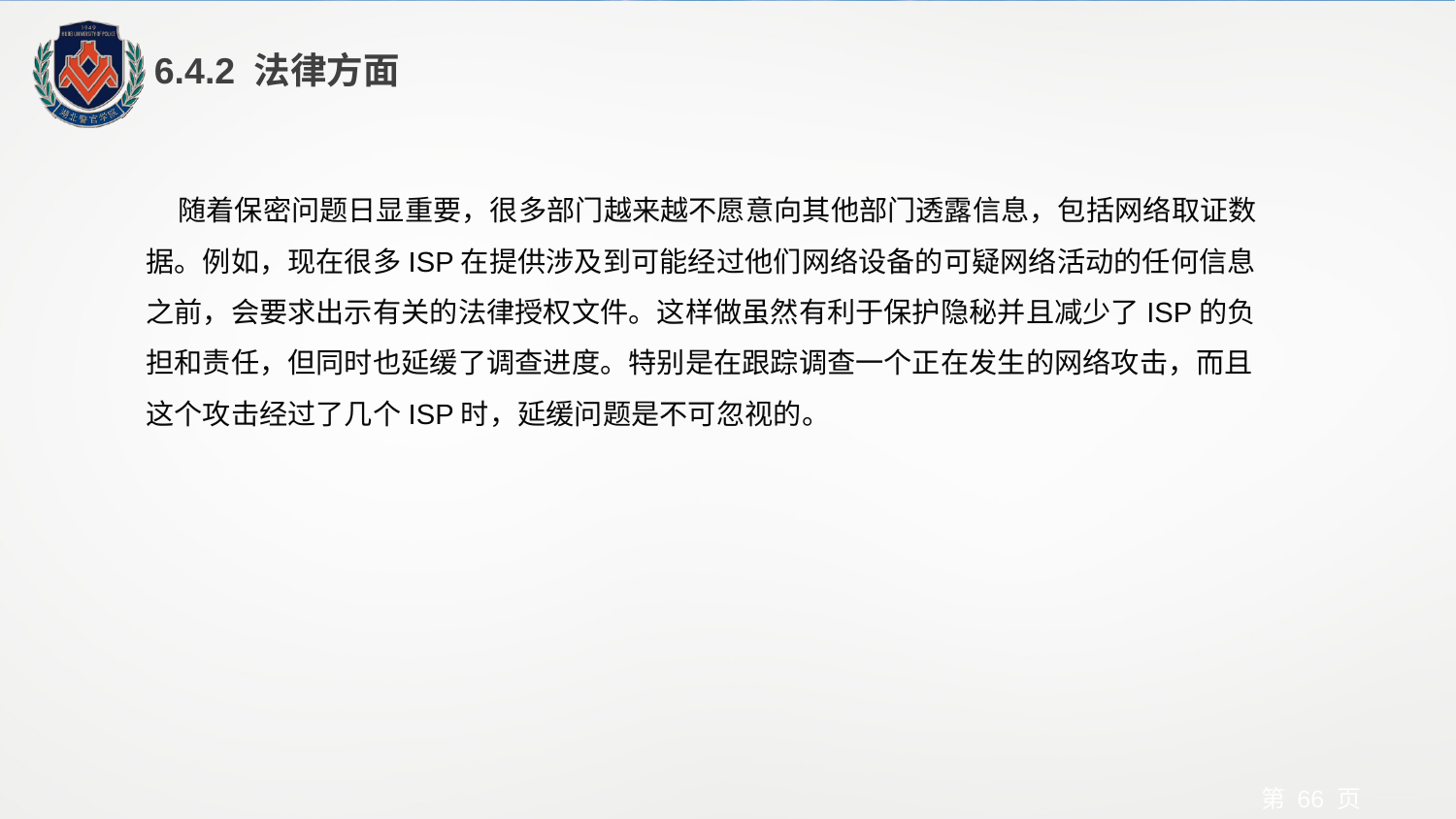

6.4.2 法律方面
    随着保密问题日显重要，很多部门越来越不愿意向其他部门透露信息，包括网络取证数据。例如，现在很多ISP在提供涉及到可能经过他们网络设备的可疑网络活动的任何信息之前，会要求出示有关的法律授权文件。这样做虽然有利于保护隐秘并且减少了ISP的负担和责任，但同时也延缓了调查进度。特别是在跟踪调查一个正在发生的网络攻击，而且这个攻击经过了几个ISP时，延缓问题是不可忽视的。